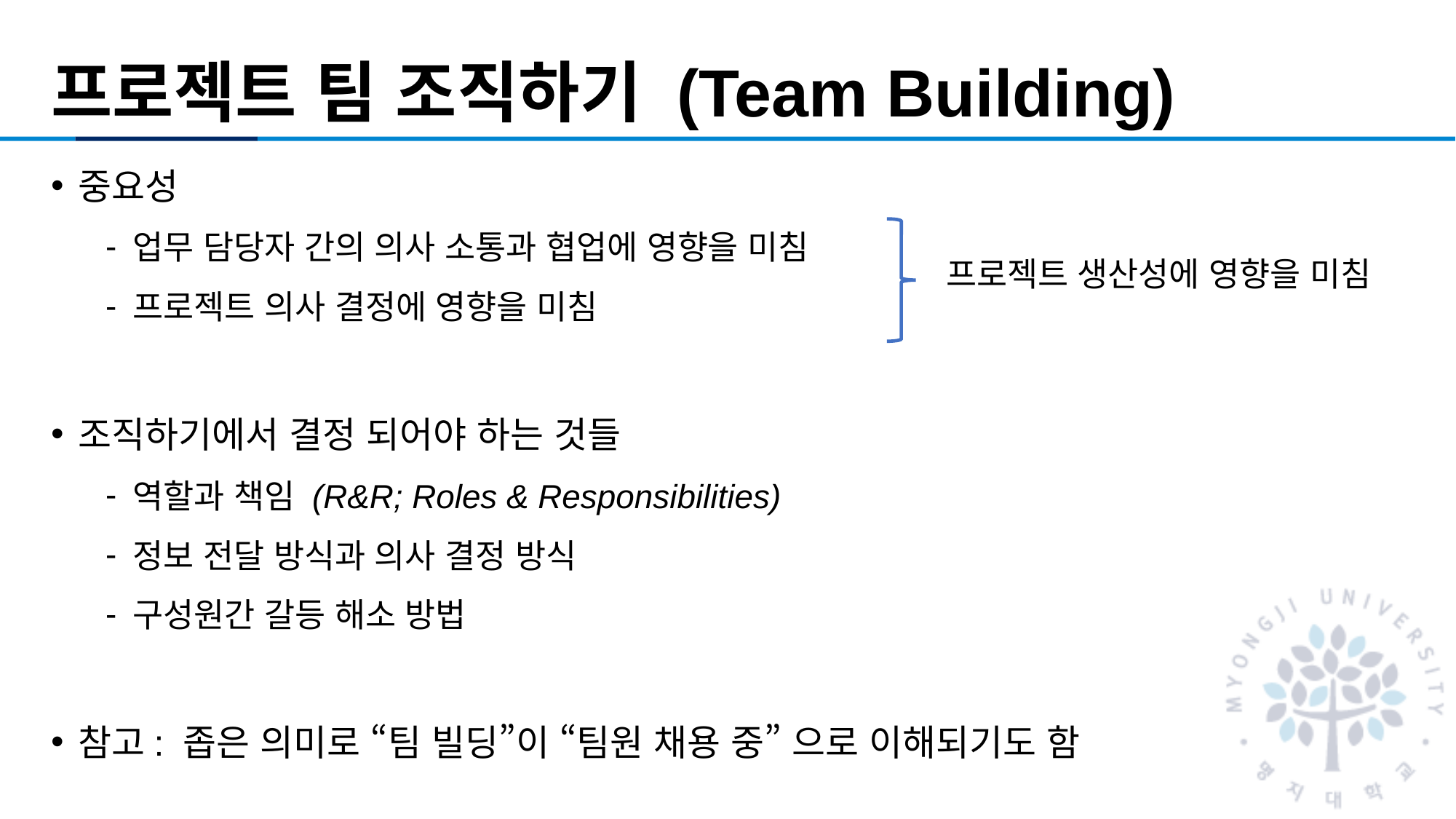

# 프로젝트 팀 조직하기 (Team Building)
중요성
업무 담당자 간의 의사 소통과 협업에 영향을 미침
프로젝트 의사 결정에 영향을 미침

조직하기에서 결정 되어야 하는 것들
역할과 책임 (R&R; Roles & Responsibilities)
정보 전달 방식과 의사 결정 방식
구성원간 갈등 해소 방법

참고: 좁은 의미로 “팀 빌딩”이 “팀원 채용 중” 으로 이해되기도 함

프로젝트 생산성에 영향을 미침